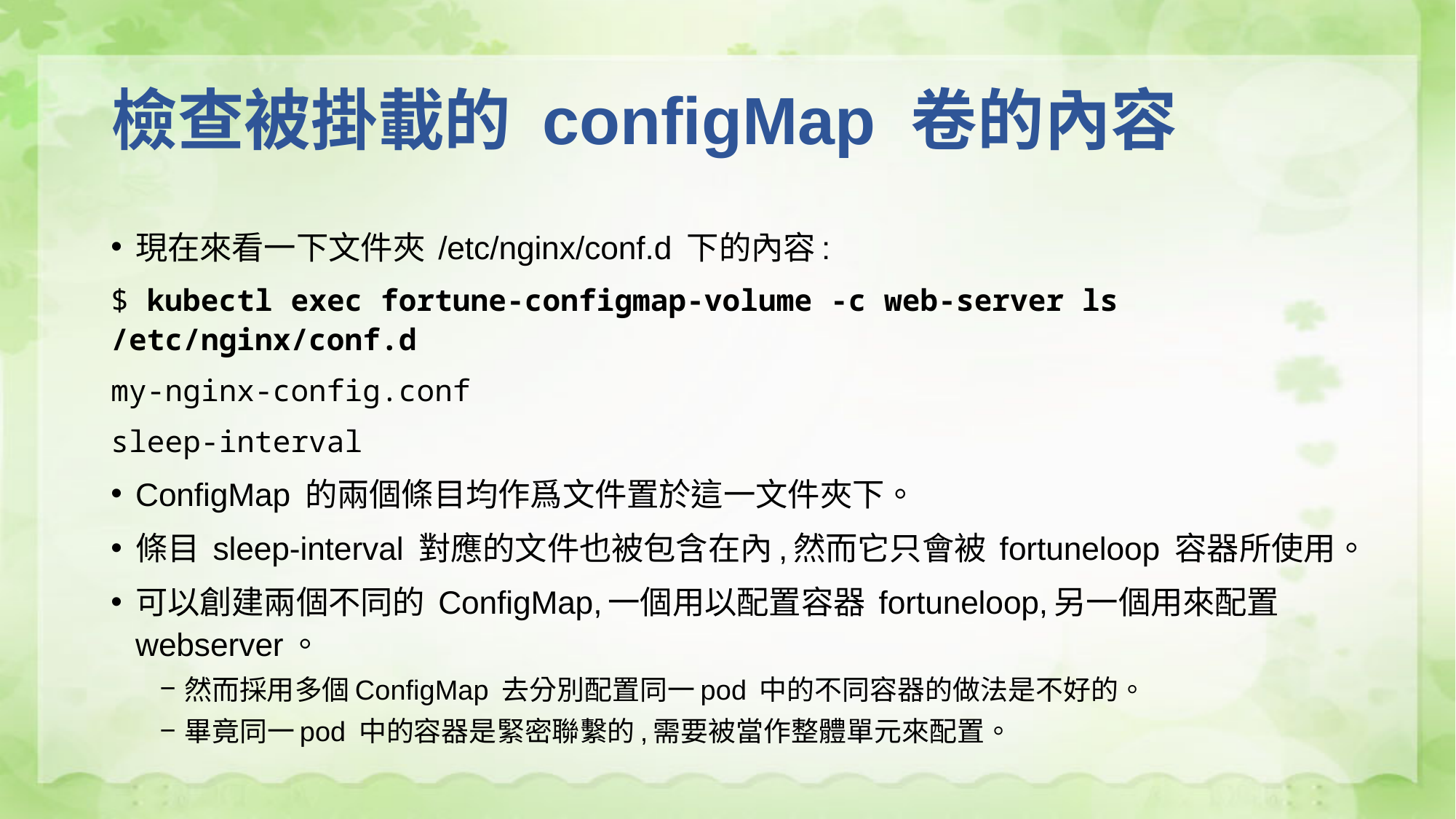

# 檢查被掛載的 configMap 卷的內容
現在來看一下文件夾 /etc/nginx/conf.d 下的內容:
$ kubectl exec fortune-configmap-volume -c web-server ls /etc/nginx/conf.d
my-nginx-config.conf
sleep-interval
ConfigMap 的兩個條目均作爲文件置於這一文件夾下。
條目 sleep-interval 對應的文件也被包含在內,然而它只會被 fortuneloop 容器所使用。
可以創建兩個不同的 ConfigMap,一個用以配置容器 fortuneloop,另一個用來配置webserver。
然而採用多個ConfigMap 去分別配置同一pod 中的不同容器的做法是不好的。
畢竟同一pod 中的容器是緊密聯繫的,需要被當作整體單元來配置。